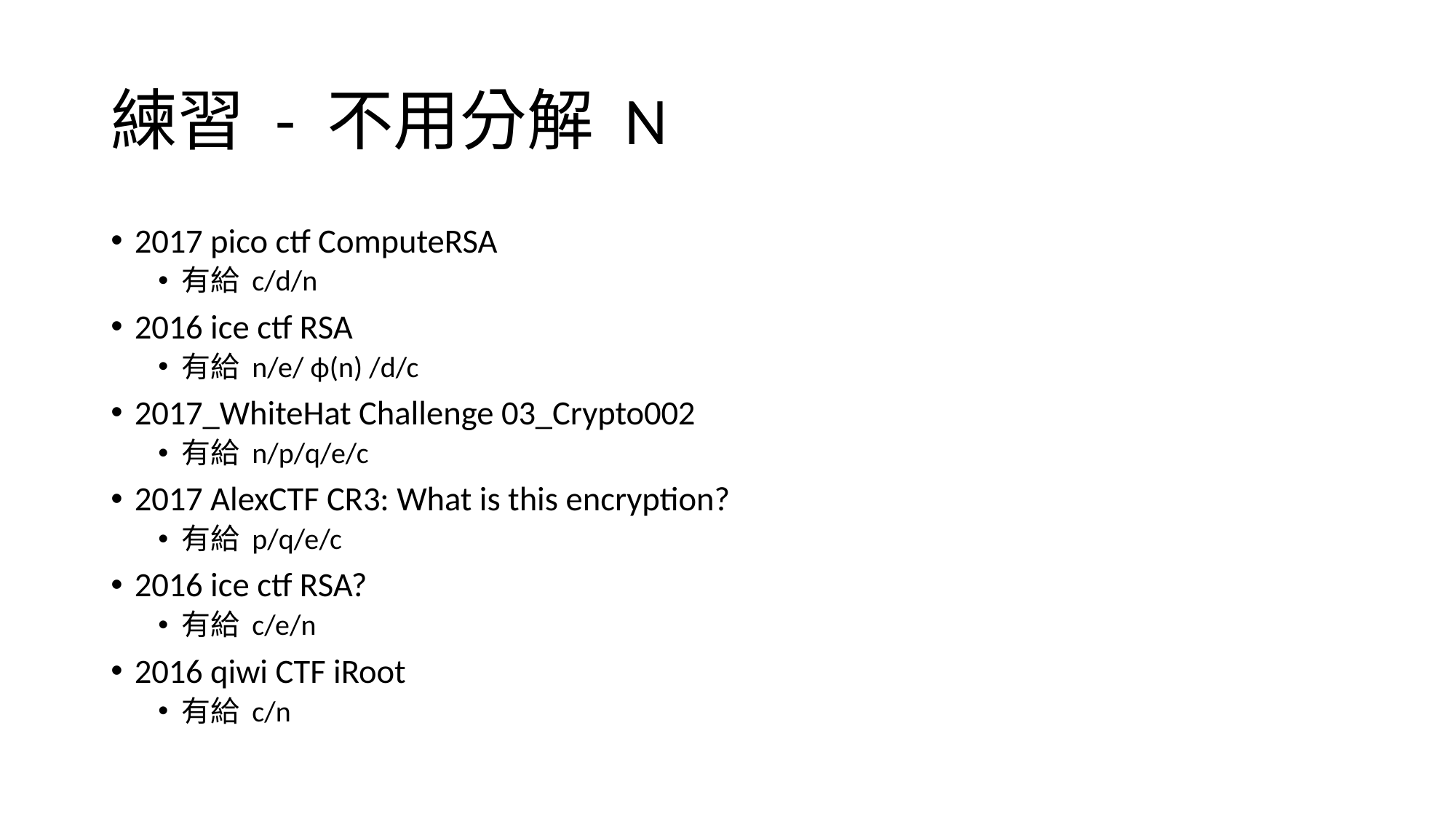

# 練習 - 不用分解 N
2017 pico ctf ComputeRSA
有給 c/d/n
2016 ice ctf RSA
有給 n/e/ ϕ(n) /d/c
2017_WhiteHat Challenge 03_Crypto002
有給 n/p/q/e/c
2017 AlexCTF CR3: What is this encryption?
有給 p/q/e/c
2016 ice ctf RSA?
有給 c/e/n
2016 qiwi CTF iRoot
有給 c/n